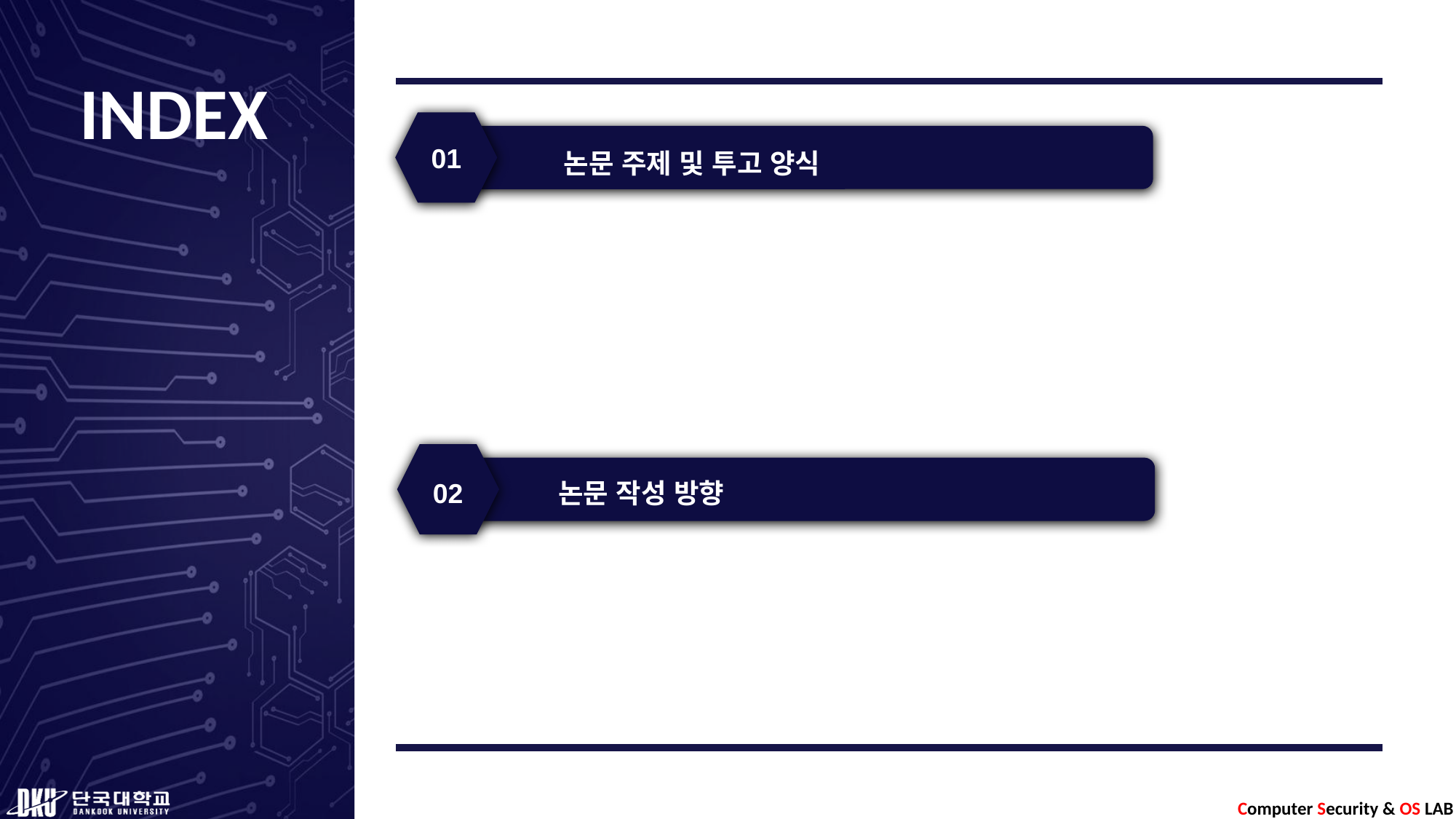

01
논문 주제 및 투고 양식
03
실험 결과 및 블루투스 로그 데이터 분석

02
논문 작성 방향